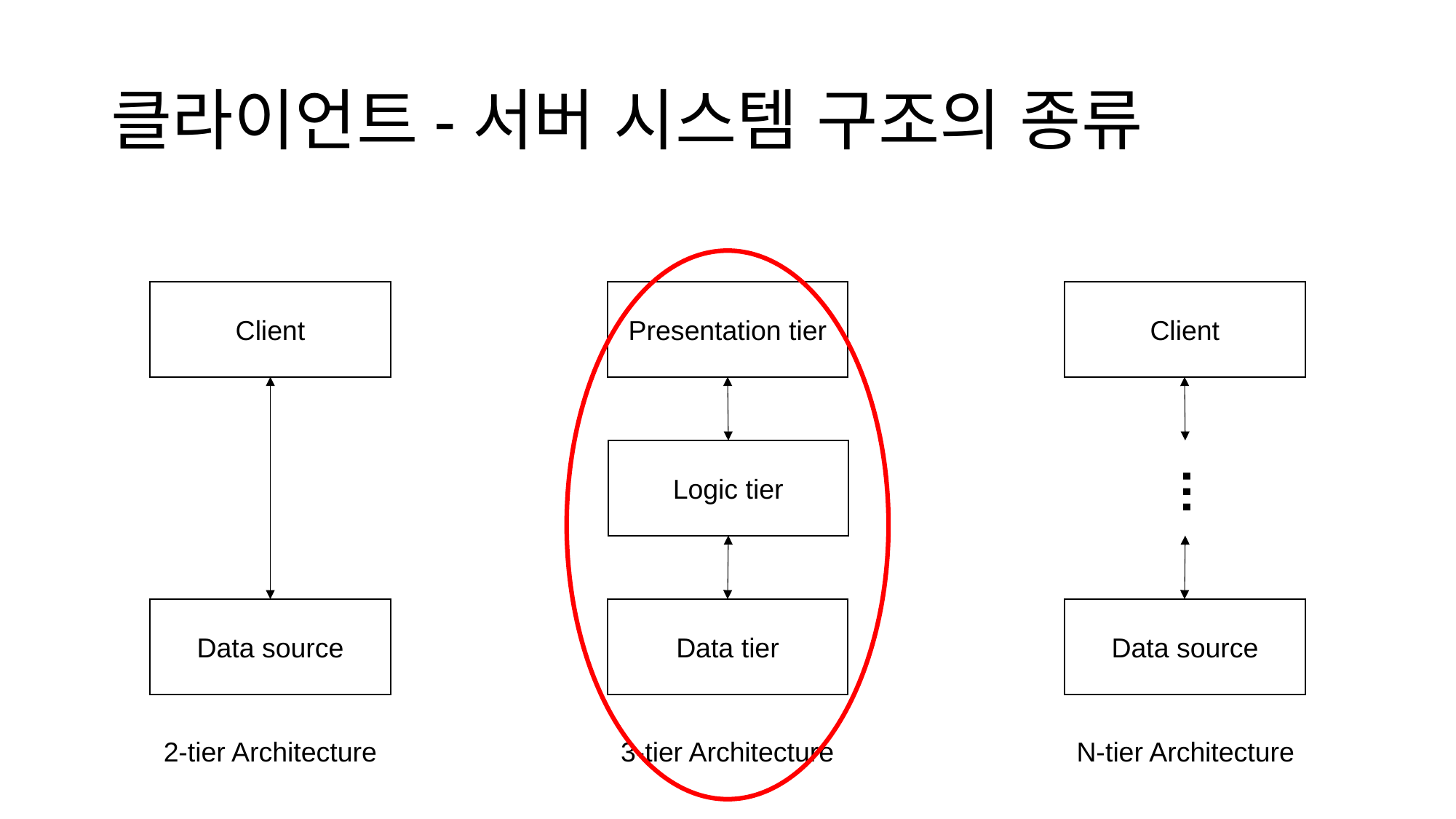

# 클라이언트-서버 시스템 구조의 종류

Client
Presentation tier
Client
Logic tier
…
Data source
Data tier
Data source
2-tier Architecture
3-tier Architecture
N-tier Architecture